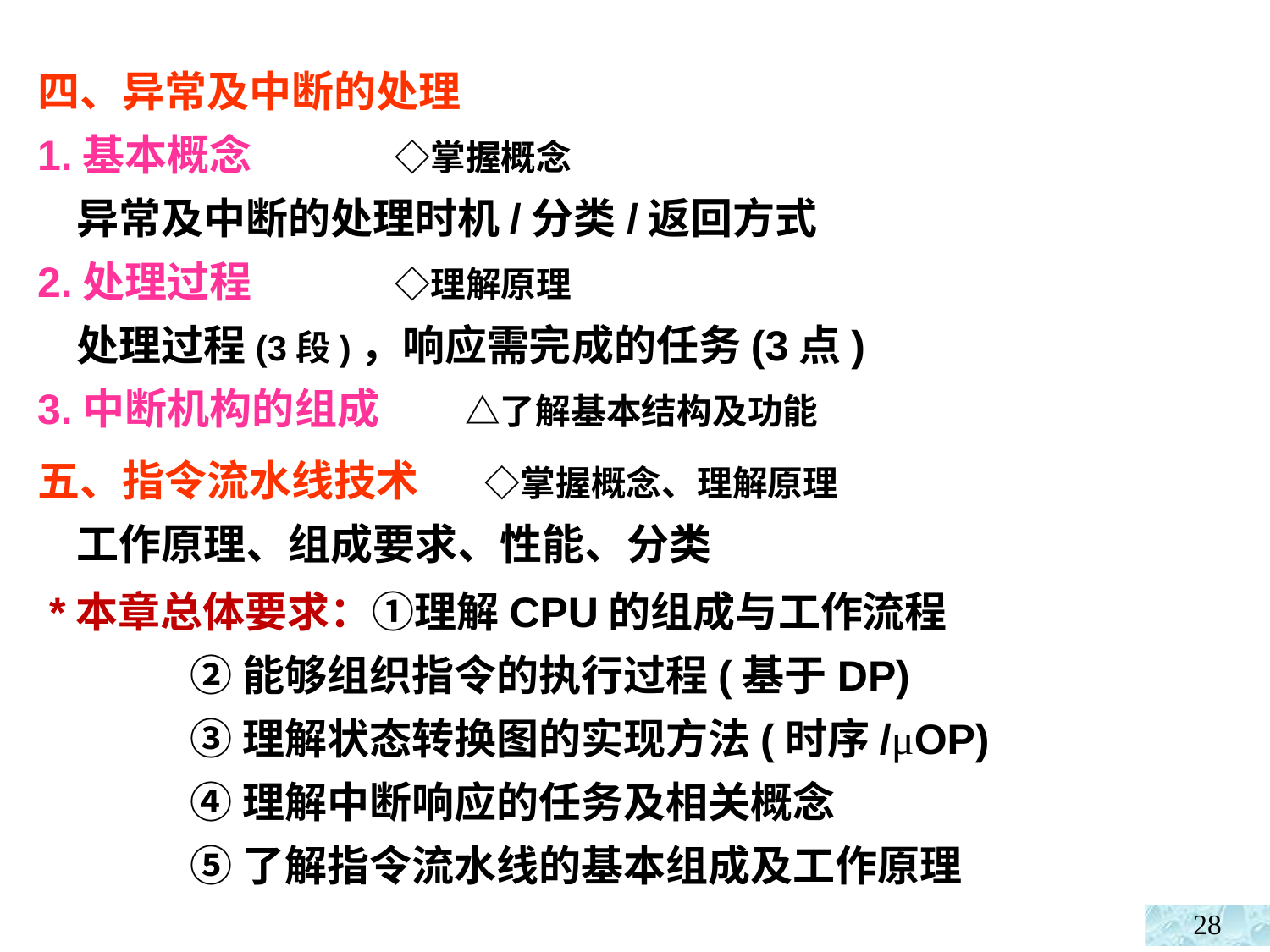

四、异常及中断的处理
1.基本概念               ◇掌握概念
   异常及中断的处理时机/分类/返回方式
2.处理过程               ◇理解原理
   处理过程(3段)，响应需完成的任务(3点)
3.中断机构的组成         △了解基本结构及功能
五、指令流水线技术       ◇掌握概念、理解原理
   工作原理、组成要求、性能、分类
 *本章总体要求：①理解CPU的组成与工作流程
                ②能够组织指令的执行过程(基于DP)
                ③理解状态转换图的实现方法(时序/μOP)
                ④理解中断响应的任务及相关概念
                ⑤了解指令流水线的基本组成及工作原理
28